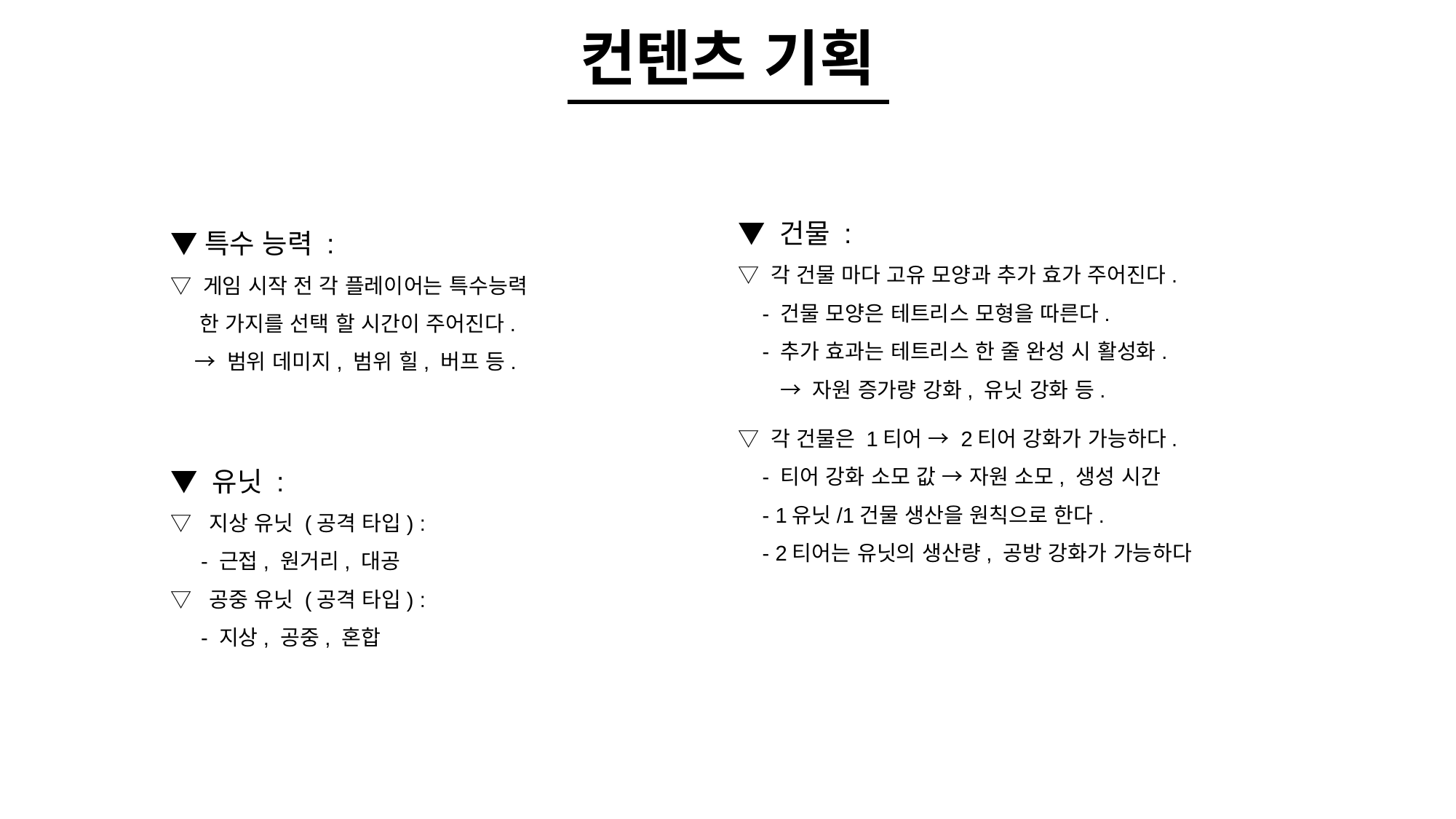

컨텐츠 기획
▼ 건물 :
▽ 각 건물 마다 고유 모양과 추가 효가 주어진다.
    - 건물 모양은 테트리스 모형을 따른다.
    - 추가 효과는 테트리스 한 줄 완성 시 활성화.
       → 자원 증가량 강화, 유닛 강화 등.

▽ 각 건물은 1티어 → 2티어 강화가 가능하다.
    - 티어 강화 소모 값 → 자원 소모, 생성 시간
    - 1유닛/1건물 생산을 원칙으로 한다.
    - 2티어는 유닛의 생산량, 공방 강화가 가능하다
▼특수 능력 :
▽ 게임 시작 전 각 플레이어는 특수능력
    한 가지를 선택 할 시간이 주어진다.
    → 범위 데미지, 범위 힐, 버프 등.
▼ 유닛 :
▽  지상 유닛 (공격 타입) :
     - 근접, 원거리, 대공
▽  공중 유닛 (공격 타입) :
     - 지상, 공중, 혼합